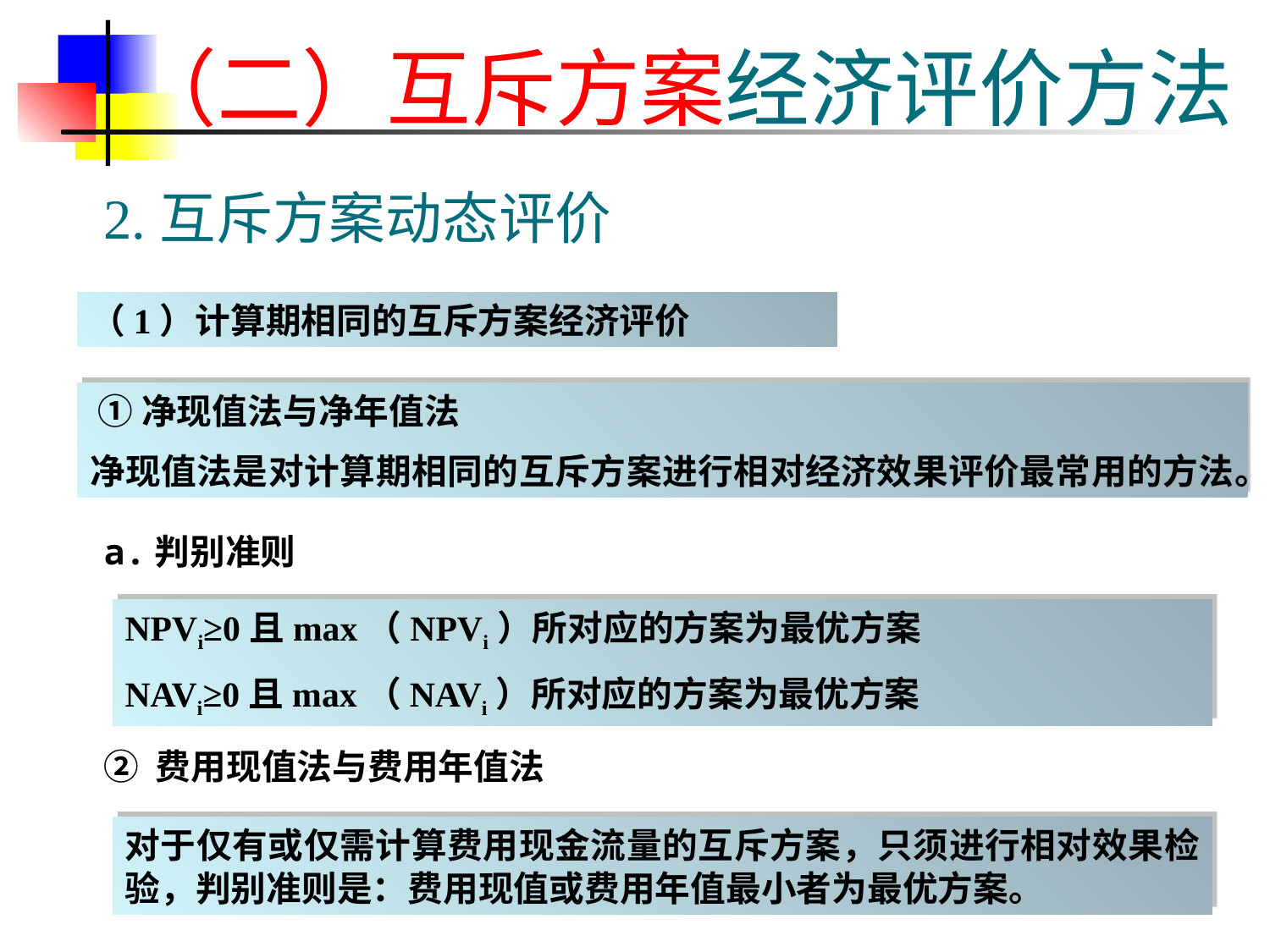

# （二）互斥方案经济评价方法
2.互斥方案动态评价
（1）计算期相同的互斥方案经济评价

 ①净现值法与净年值法
净现值法是对计算期相同的互斥方案进行相对经济效果评价最常用的方法。
a.判别准则
NPVi≥0且max（NPVi）所对应的方案为最优方案
NAVi≥0且max（NAVi）所对应的方案为最优方案
② 费用现值法与费用年值法
对于仅有或仅需计算费用现金流量的互斥方案，只须进行相对效果检验，判别准则是：费用现值或费用年值最小者为最优方案。
10